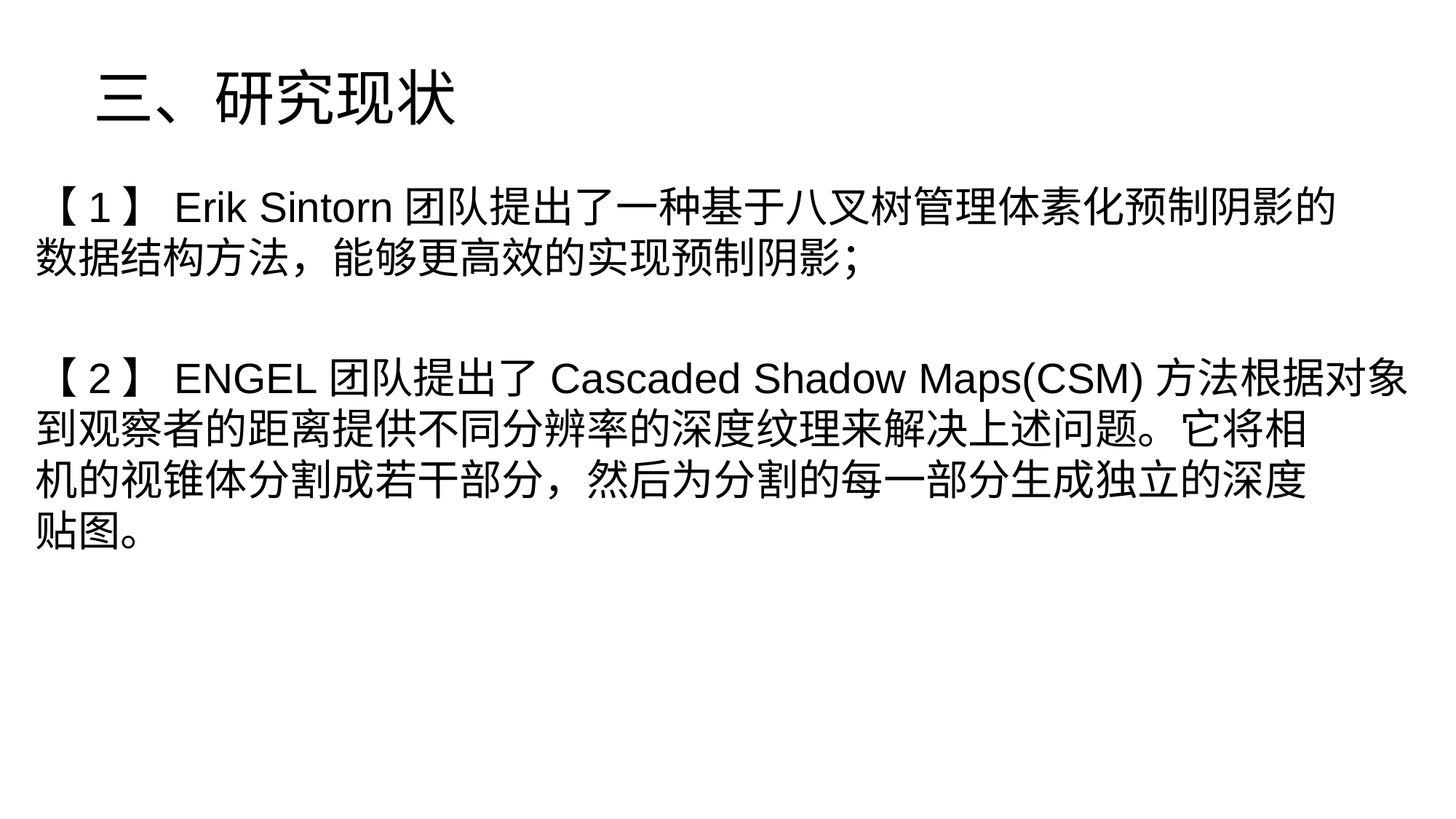

三、研究现状
【1】Erik Sintorn团队提出了一种基于八叉树管理体素化预制阴影的
数据结构方法，能够更高效的实现预制阴影；

【2】ENGEL团队提出了Cascaded Shadow Maps(CSM)方法根据对象
到观察者的距离提供不同分辨率的深度纹理来解决上述问题。它将相
机的视锥体分割成若干部分，然后为分割的每一部分生成独立的深度
贴图。